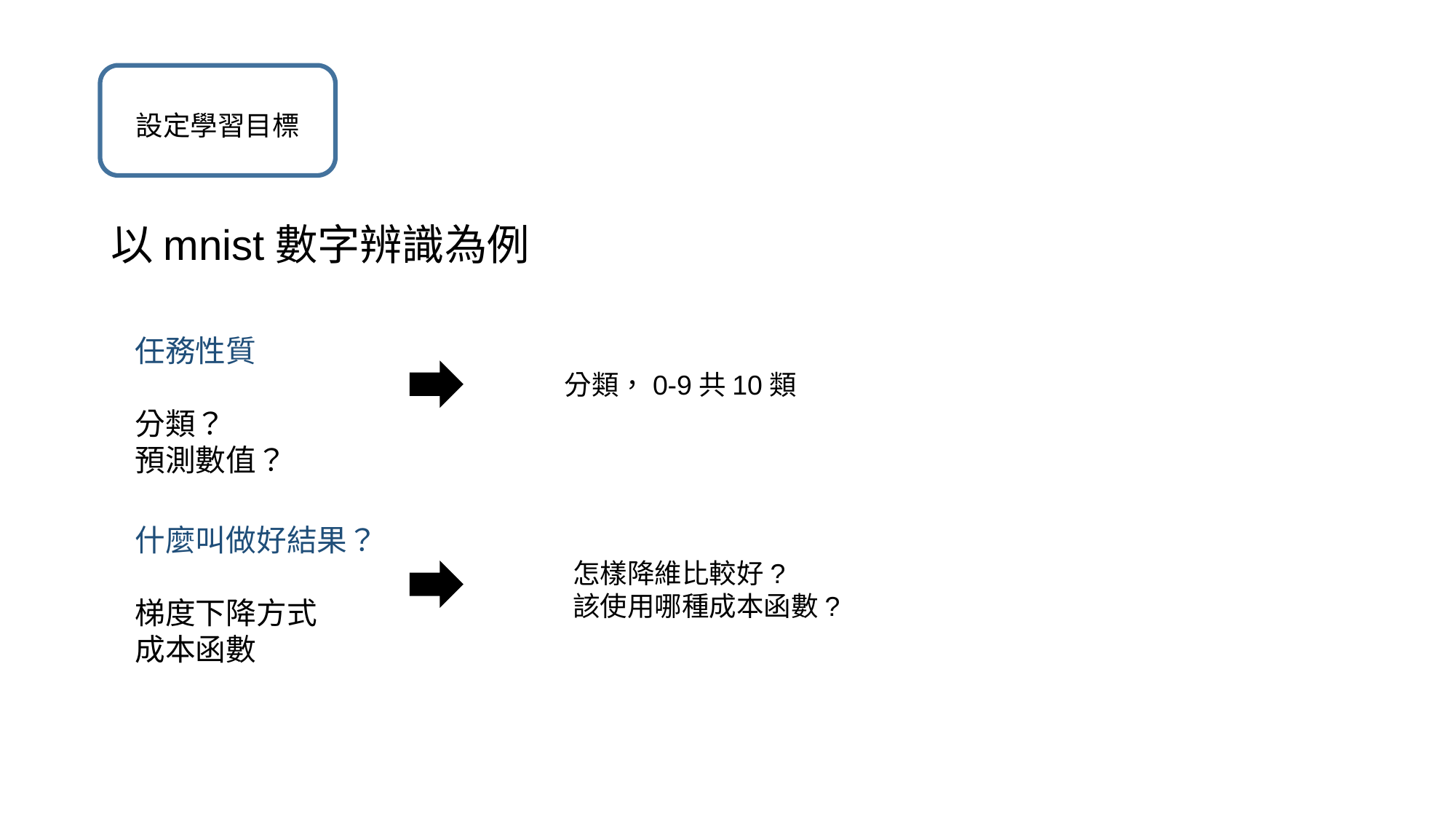

#

設定學習目標

以mnist數字辨識為例
任務性質

分類？
預測數值？

什麼叫做好結果？

梯度下降方式
成本函數

分類，0-9共10類

怎樣降維比較好?
該使用哪種成本函數?